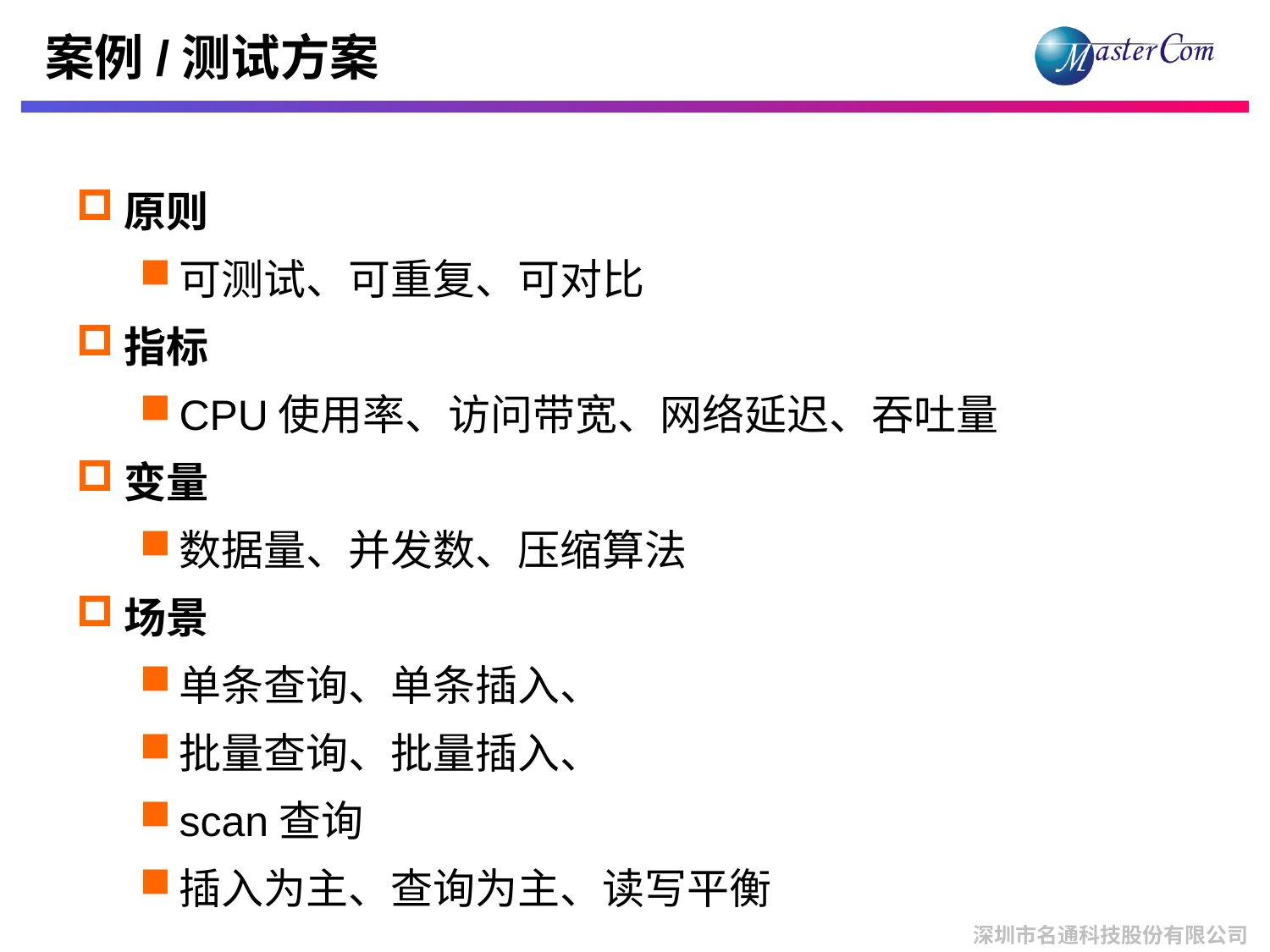

# 案例/测试方案
原则
可测试、可重复、可对比
指标
CPU使用率、访问带宽、网络延迟、吞吐量
变量
数据量、并发数、压缩算法
场景
单条查询、单条插入、
批量查询、批量插入、
scan查询
插入为主、查询为主、读写平衡